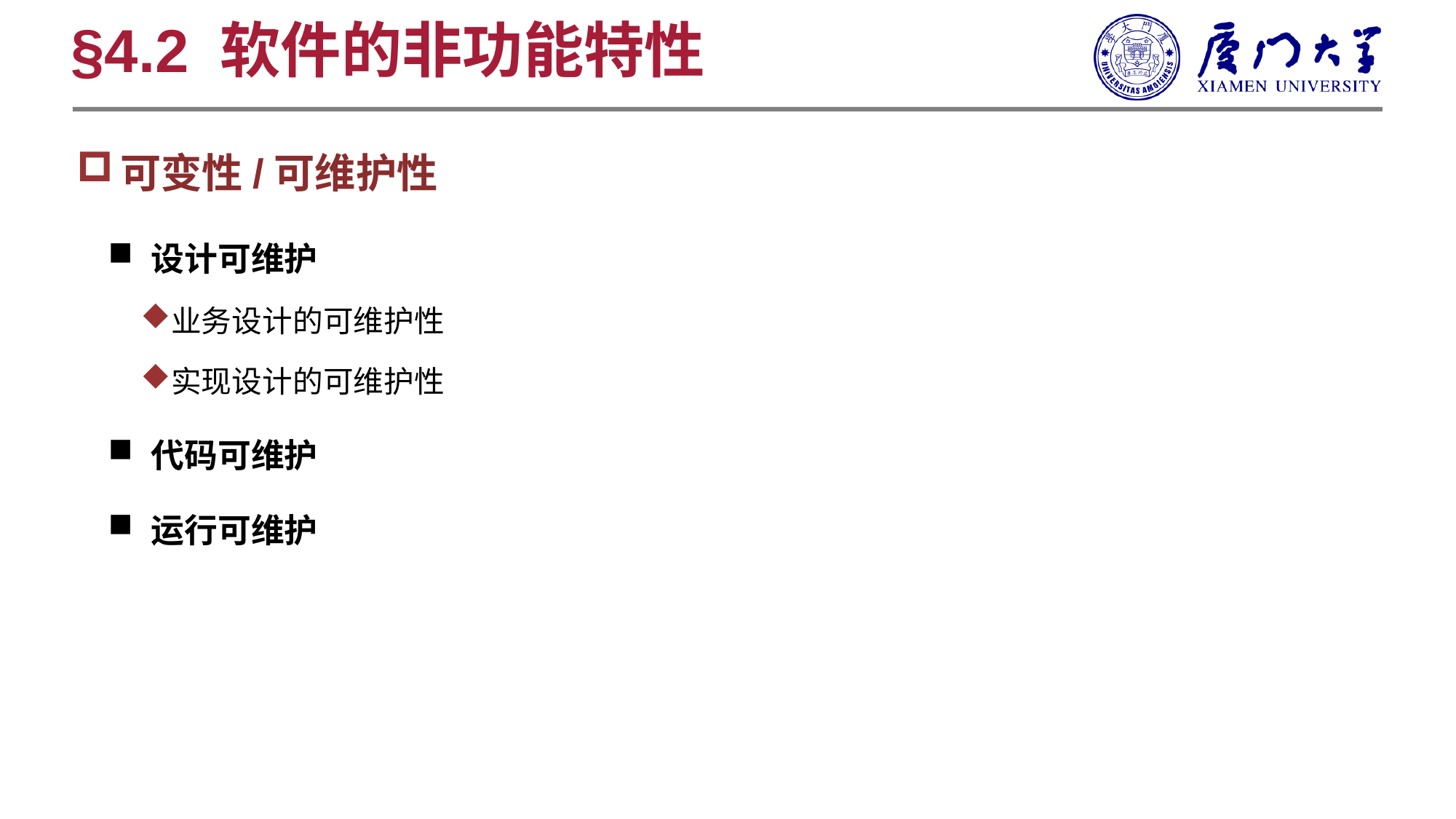

§4.2 软件的非功能特性
可变性/可维护性
设计可维护
业务设计的可维护性
实现设计的可维护性
代码可维护
运行可维护